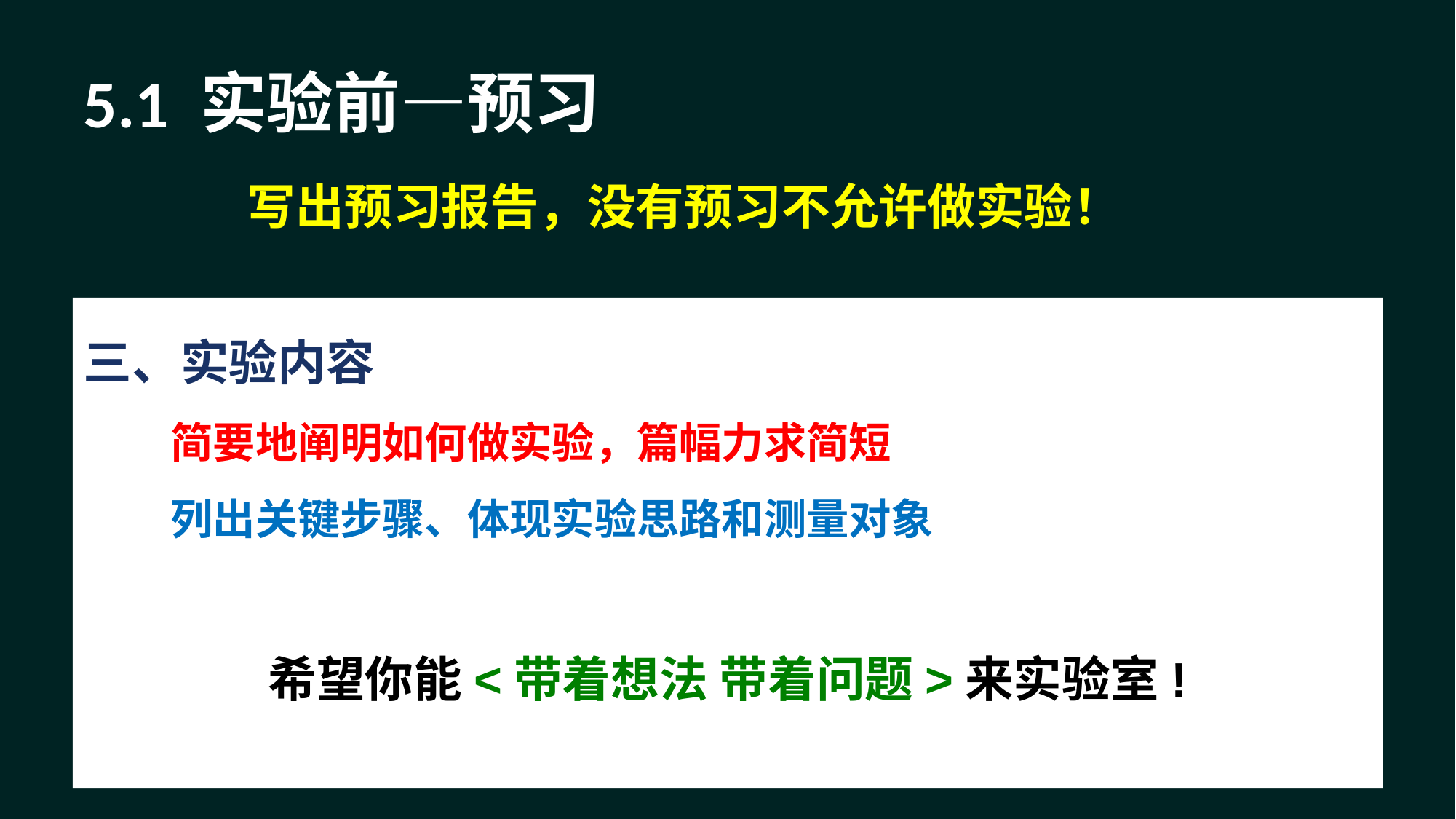

# 5.1 实验前—预习
写出预习报告，没有预习不允许做实验！

三、实验内容
        简要地阐明如何做实验，篇幅力求简短
        列出关键步骤、体现实验思路和测量对象

希望你能<带着想法 带着问题>来实验室!